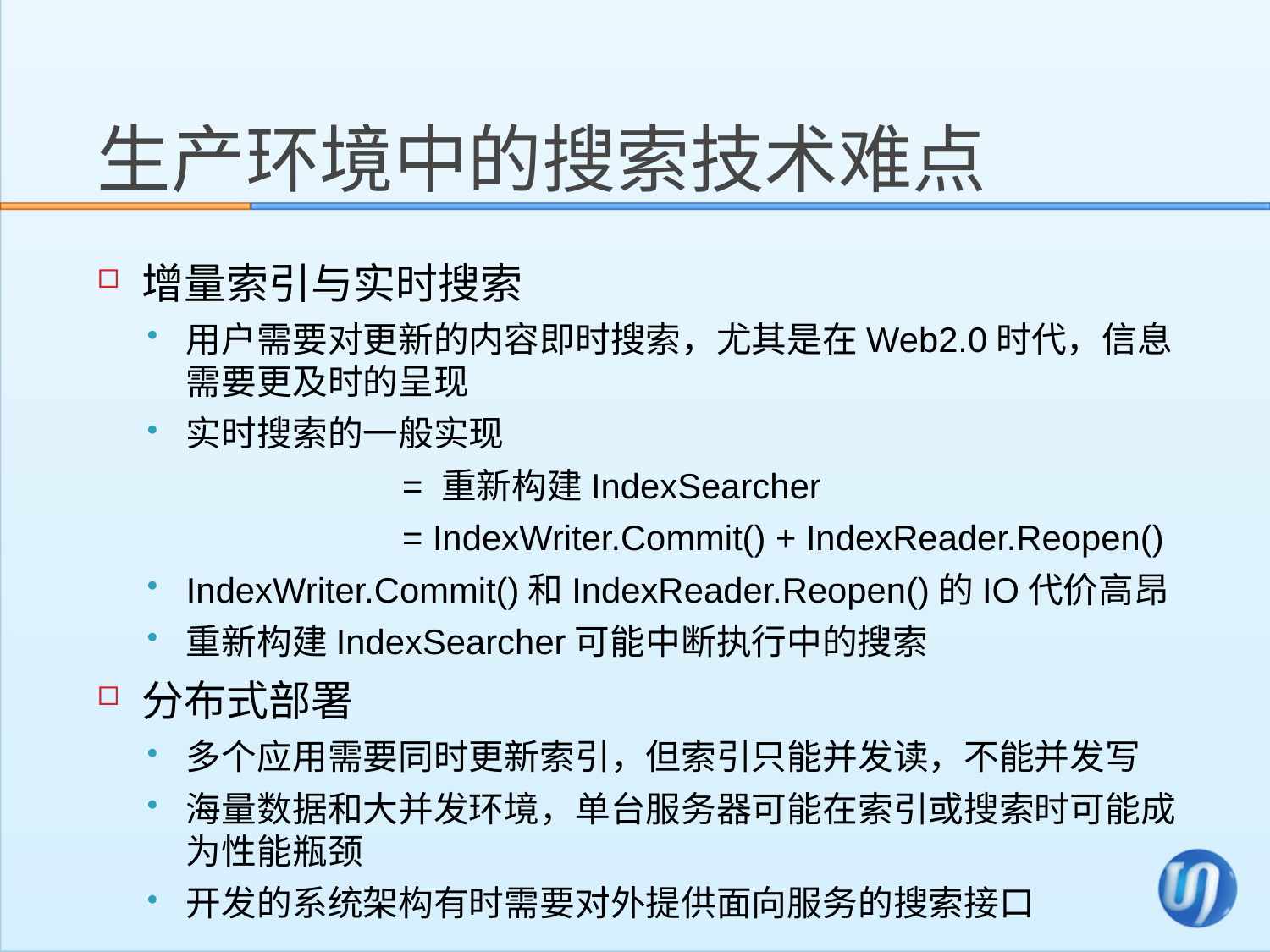

# 生产环境中的搜索技术难点
增量索引与实时搜索
用户需要对更新的内容即时搜索，尤其是在Web2.0时代，信息需要更及时的呈现
实时搜索的一般实现
		= 重新构建IndexSearcher
		= IndexWriter.Commit() + IndexReader.Reopen()
IndexWriter.Commit()和IndexReader.Reopen()的IO代价高昂
重新构建IndexSearcher可能中断执行中的搜索
分布式部署
多个应用需要同时更新索引，但索引只能并发读，不能并发写
海量数据和大并发环境，单台服务器可能在索引或搜索时可能成为性能瓶颈
开发的系统架构有时需要对外提供面向服务的搜索接口